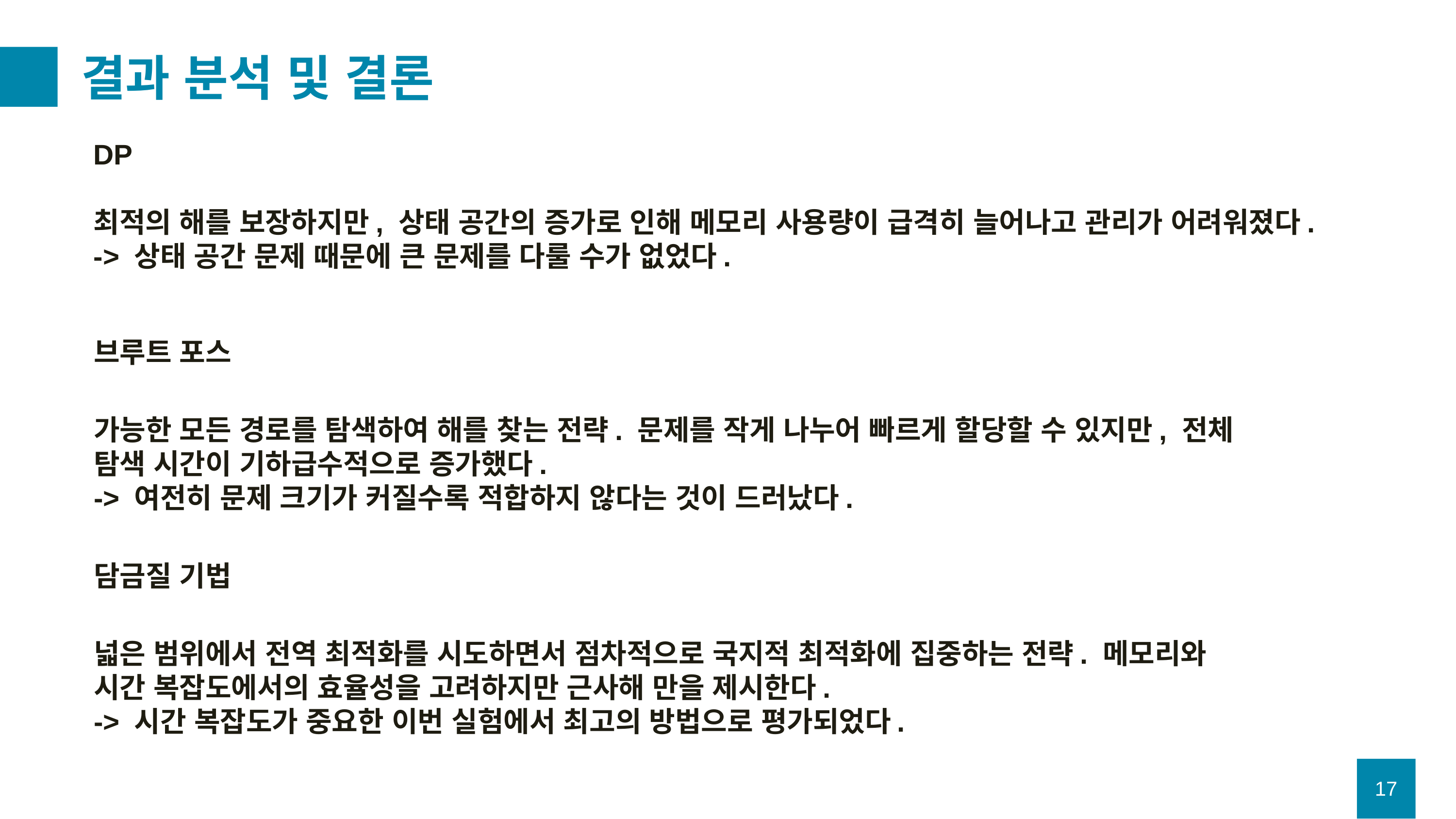

# 결과 분석 및 결론
DP

최적의 해를 보장하지만, 상태 공간의 증가로 인해 메모리 사용량이 급격히 늘어나고 관리가 어려워졌다.
-> 상태 공간 문제 때문에 큰 문제를 다룰 수가 없었다.
브루트 포스

가능한 모든 경로를 탐색하여 해를 찾는 전략. 문제를 작게 나누어 빠르게 할당할 수 있지만, 전체 탐색 시간이 기하급수적으로 증가했다.
-> 여전히 문제 크기가 커질수록 적합하지 않다는 것이 드러났다.
담금질 기법

넓은 범위에서 전역 최적화를 시도하면서 점차적으로 국지적 최적화에 집중하는 전략. 메모리와 시간 복잡도에서의 효율성을 고려하지만 근사해 만을 제시한다.
-> 시간 복잡도가 중요한 이번 실험에서 최고의 방법으로 평가되었다.
17